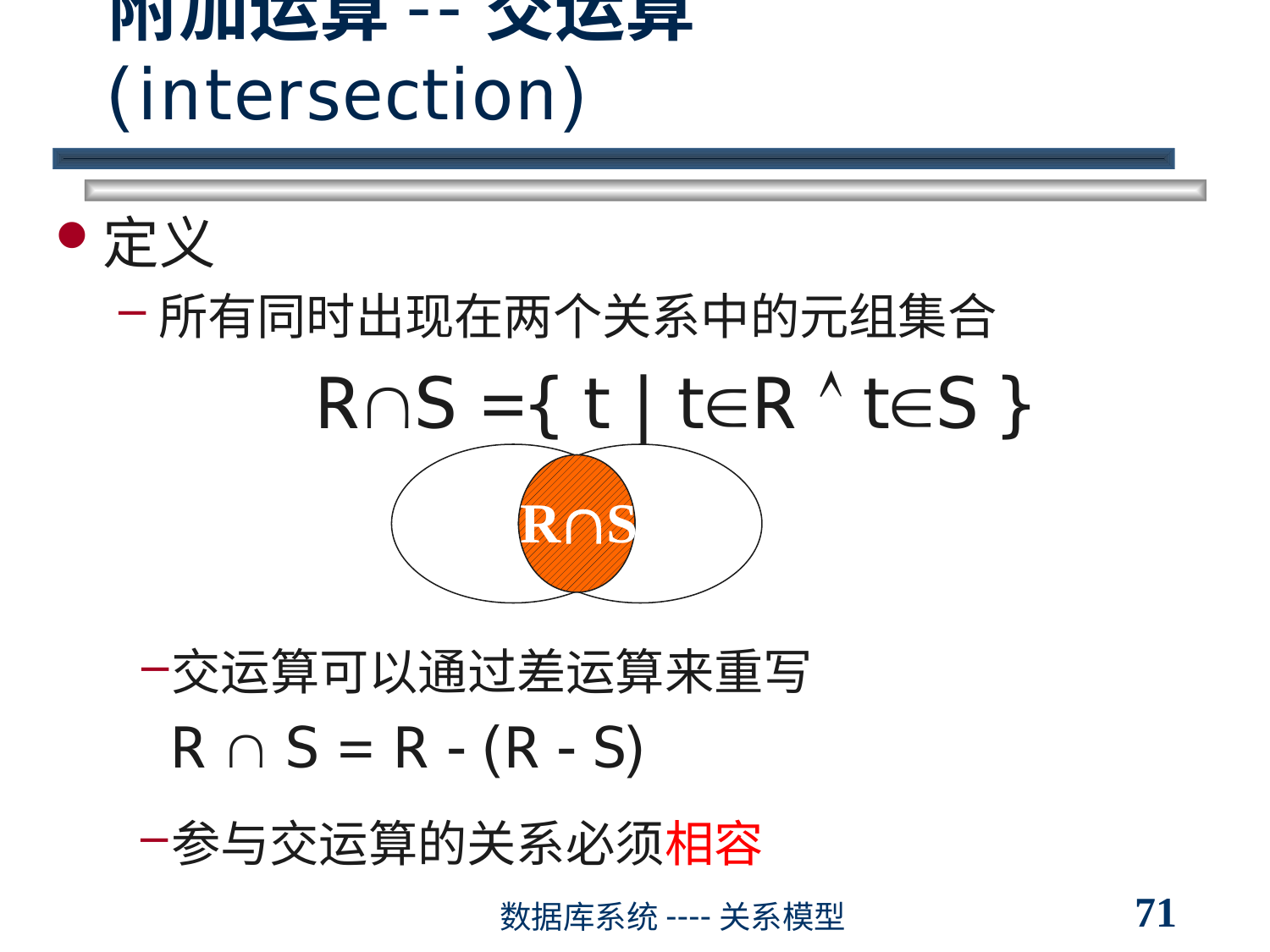

# 附加运算--交运算(intersection)
定义
所有同时出现在两个关系中的元组集合
R∩S ={ t | t∈R ∧ t∈S }

R∩S
交运算可以通过差运算来重写
R ∩ S = R − (R − S)
参与交运算的关系必须相容
71
数据库系统----关系模型